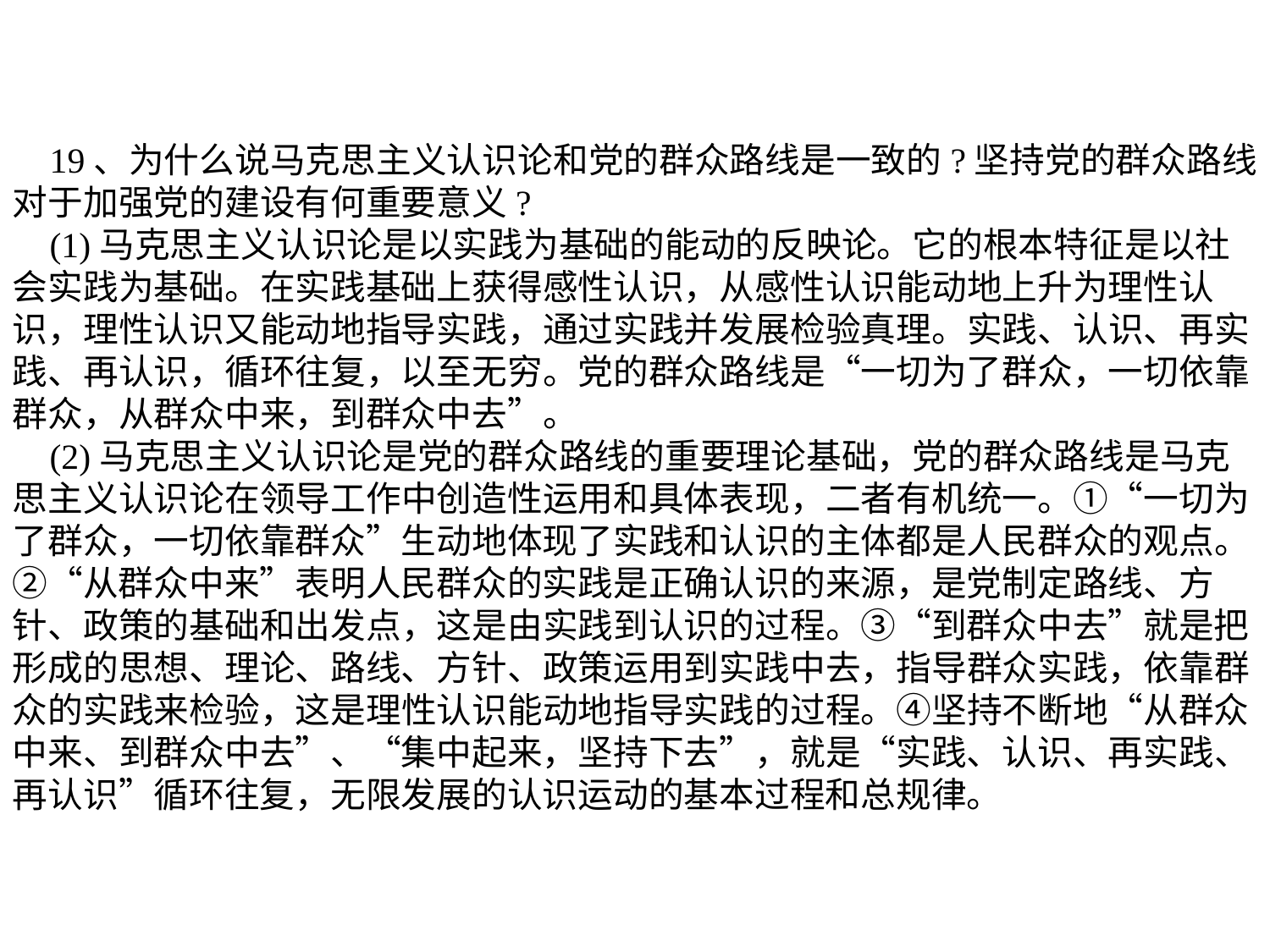

19、为什么说马克思主义认识论和党的群众路线是一致的?坚持党的群众路线对于加强党的建设有何重要意义?
(1)马克思主义认识论是以实践为基础的能动的反映论。它的根本特征是以社会实践为基础。在实践基础上获得感性认识，从感性认识能动地上升为理性认识，理性认识又能动地指导实践，通过实践并发展检验真理。实践、认识、再实践、再认识，循环往复，以至无穷。党的群众路线是“一切为了群众，一切依靠群众，从群众中来，到群众中去”。
(2)马克思主义认识论是党的群众路线的重要理论基础，党的群众路线是马克思主义认识论在领导工作中创造性运用和具体表现，二者有机统一。①“一切为了群众，一切依靠群众”生动地体现了实践和认识的主体都是人民群众的观点。②“从群众中来”表明人民群众的实践是正确认识的来源，是党制定路线、方针、政策的基础和出发点，这是由实践到认识的过程。③“到群众中去”就是把形成的思想、理论、路线、方针、政策运用到实践中去，指导群众实践，依靠群众的实践来检验，这是理性认识能动地指导实践的过程。④坚持不断地“从群众中来、到群众中去”、“集中起来，坚持下去”，就是“实践、认识、再实践、再认识”循环往复，无限发展的认识运动的基本过程和总规律。